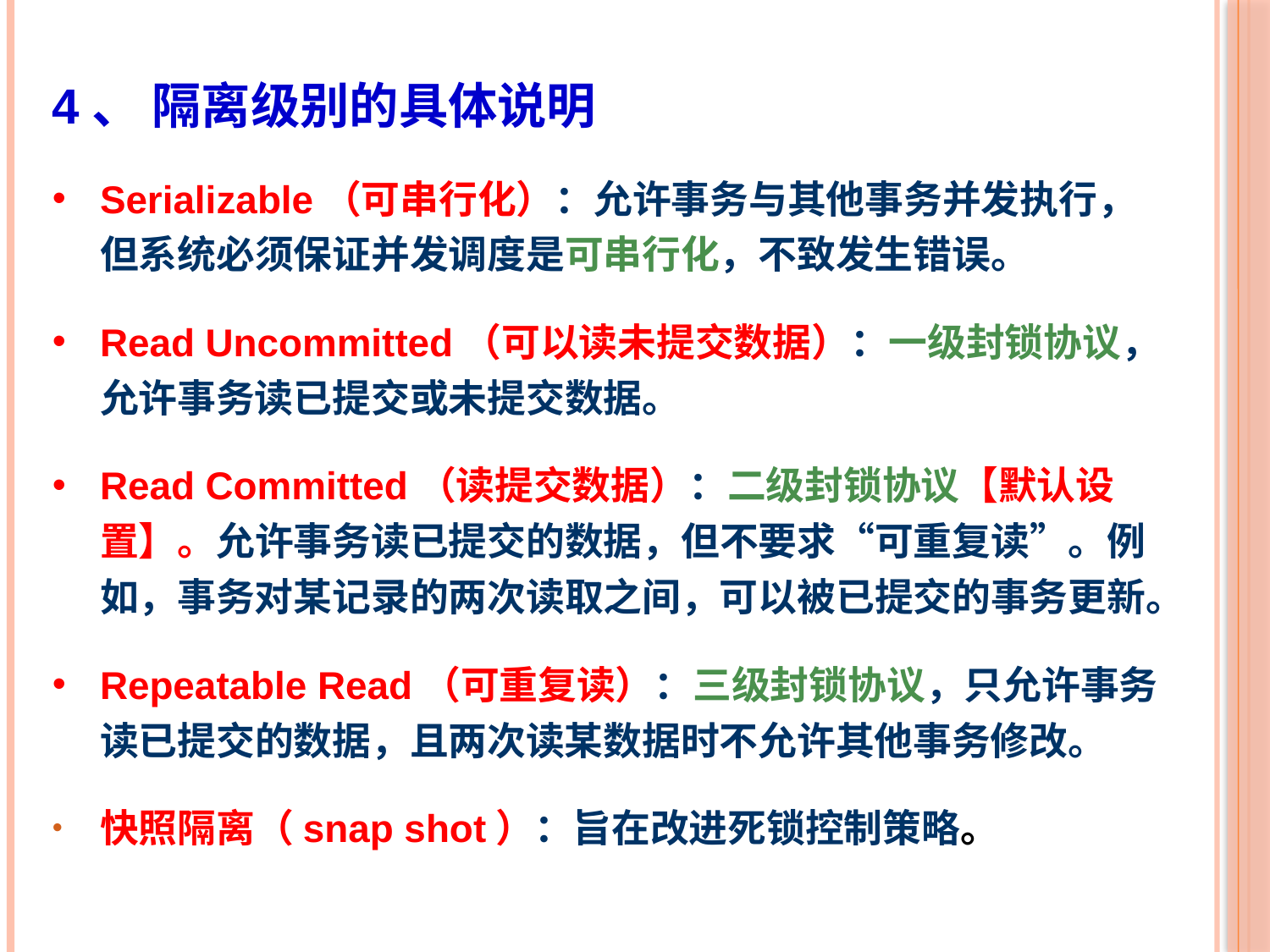

4、 隔离级别的具体说明
Serializable（可串行化）：允许事务与其他事务并发执行，但系统必须保证并发调度是可串行化，不致发生错误。
Read Uncommitted（可以读未提交数据）：一级封锁协议，允许事务读已提交或未提交数据。
Read Committed（读提交数据）：二级封锁协议【默认设置】。允许事务读已提交的数据，但不要求“可重复读”。例如，事务对某记录的两次读取之间，可以被已提交的事务更新。
Repeatable Read（可重复读）：三级封锁协议，只允许事务读已提交的数据，且两次读某数据时不允许其他事务修改。
快照隔离（snap shot）：旨在改进死锁控制策略。